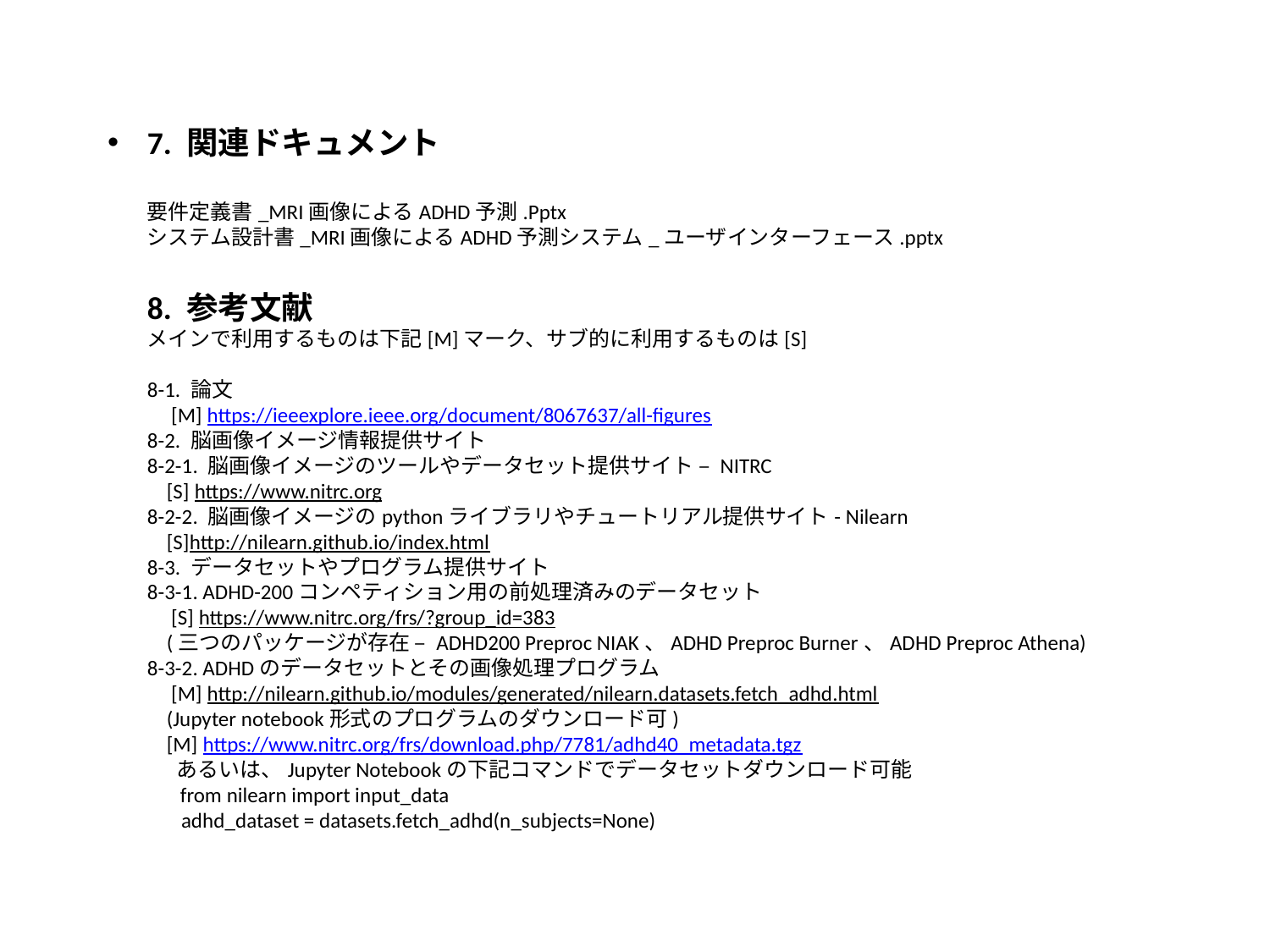

# 7. 関連ドキュメント 要件定義書_MRI画像によるADHD予測.Pptx システム設計書_MRI画像によるADHD予測システム_ユーザインターフェース.pptx 8. 参考文献 メインで利用するものは下記[M]マーク、サブ的に利用するものは[S] 8-1. 論文 [M] https://ieeexplore.ieee.org/document/8067637/all-figures 8-2. 脳画像イメージ情報提供サイト 8-2-1. 脳画像イメージのツールやデータセット提供サイト – NITRC [S] https://www.nitrc.org 8-2-2. 脳画像イメージのpythonライブラリやチュートリアル提供サイト- Nilearn [S]http://nilearn.github.io/index.html 8-3. データセットやプログラム提供サイト 8-3-1. ADHD-200コンペティション用の前処理済みのデータセット [S] https://www.nitrc.org/frs/?group_id=383 (三つのパッケージが存在 – ADHD200 Preproc NIAK、ADHD Preproc Burner、ADHD Preproc Athena) 8-3-2. ADHDのデータセットとその画像処理プログラム [M] http://nilearn.github.io/modules/generated/nilearn.datasets.fetch_adhd.html (Jupyter notebook形式のプログラムのダウンロード可) [M] https://www.nitrc.org/frs/download.php/7781/adhd40_metadata.tgz あるいは、Jupyter Notebookの下記コマンドでデータセットダウンロード可能 from nilearn import input_data adhd_dataset = datasets.fetch_adhd(n_subjects=None)